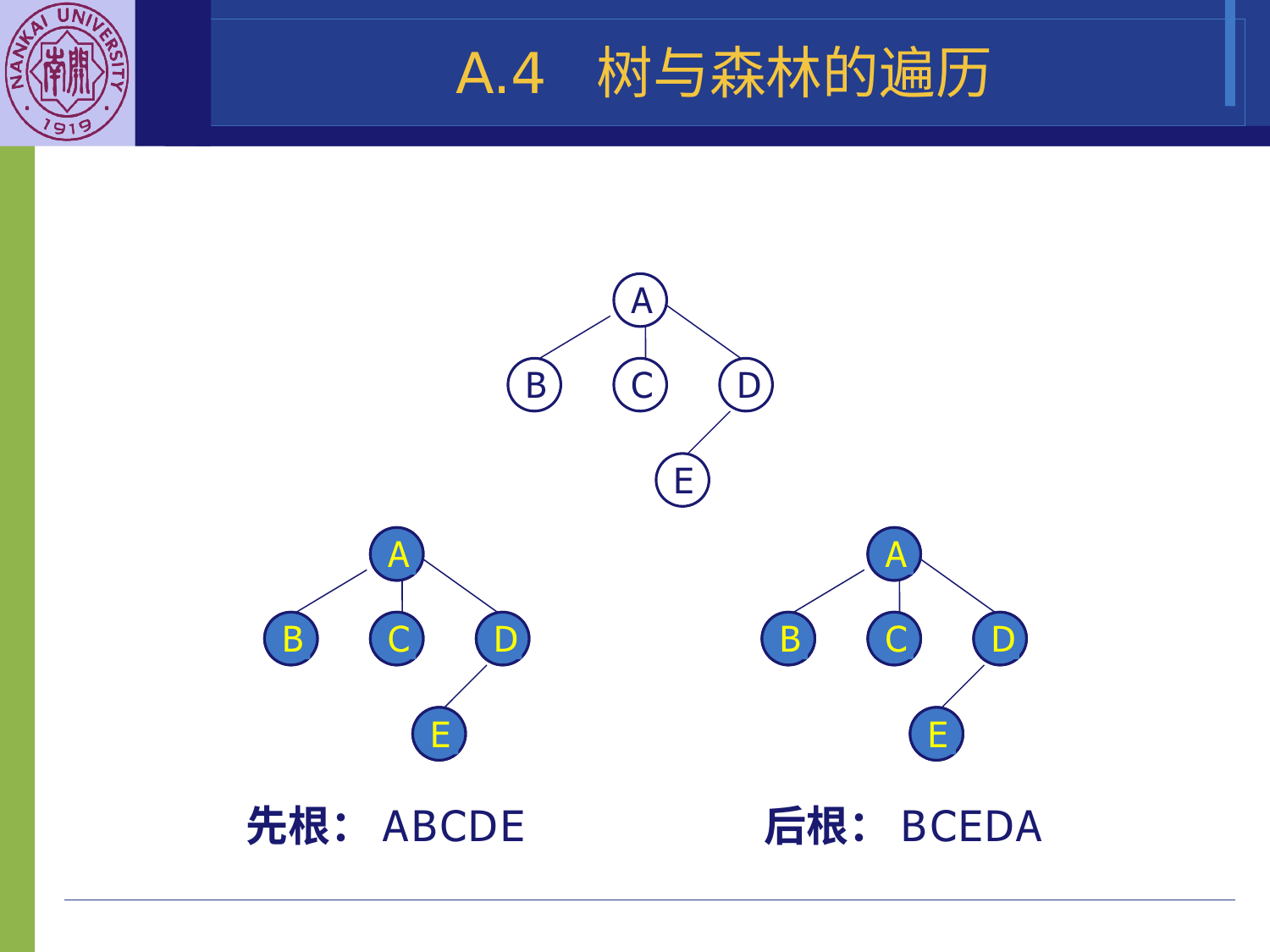

A.4  树与森林的遍历

A

B

C

D

E

A

B

C

D

E

A

A

B

C

D

E

A

B

C

D

B

C

D

E

E
先根：ABCDE
后根：BCEDA
71